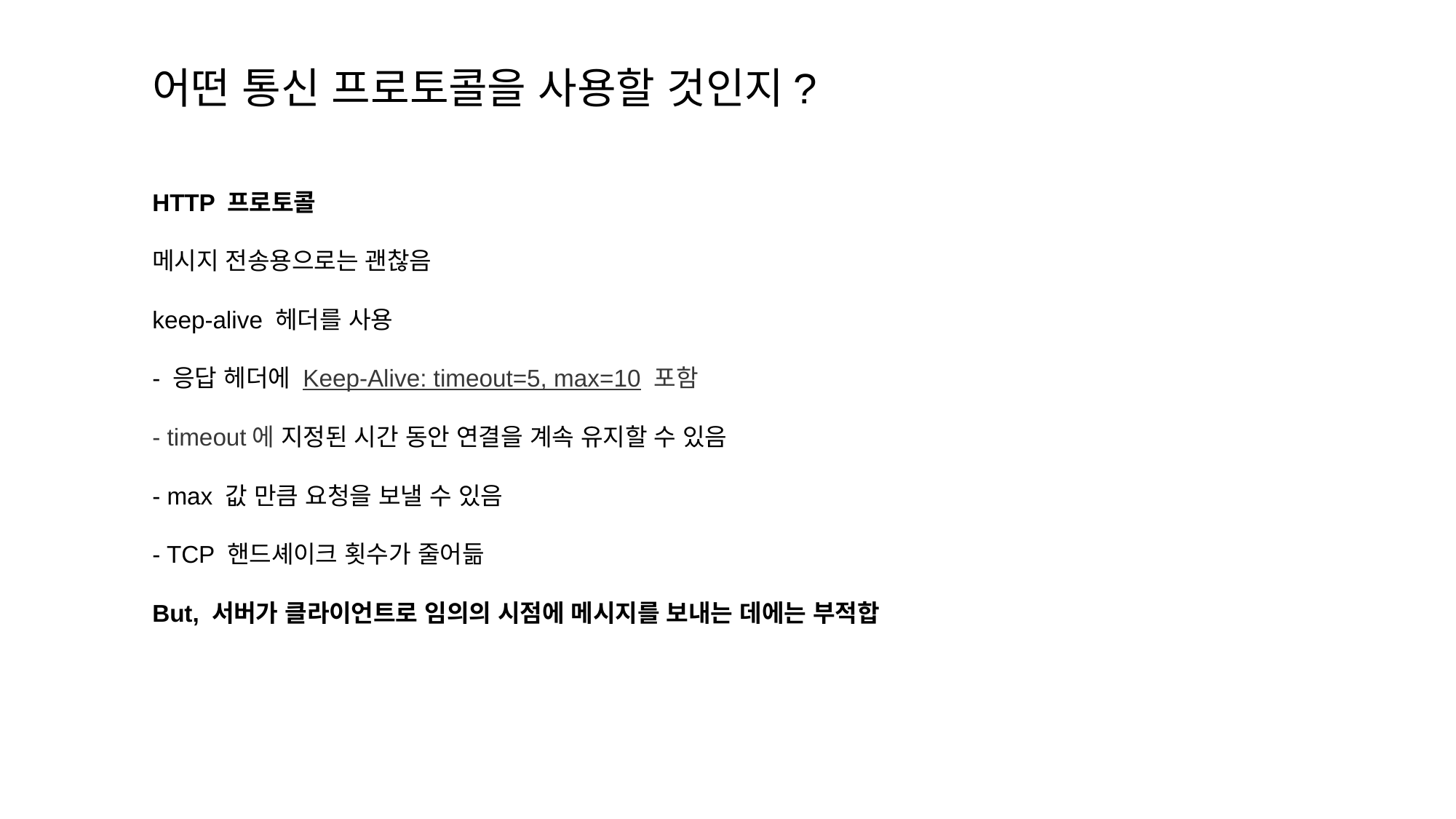

# 어떤 통신 프로토콜을 사용할 것인지?
HTTP 프로토콜
메시지 전송용으로는 괜찮음
keep-alive 헤더를 사용
- 응답 헤더에 Keep-Alive: timeout=5, max=10 포함
- timeout에 지정된 시간 동안 연결을 계속 유지할 수 있음
- max 값 만큼 요청을 보낼 수 있음
- TCP 핸드셰이크 횟수가 줄어듦
But, 서버가 클라이언트로 임의의 시점에 메시지를 보내는 데에는 부적합